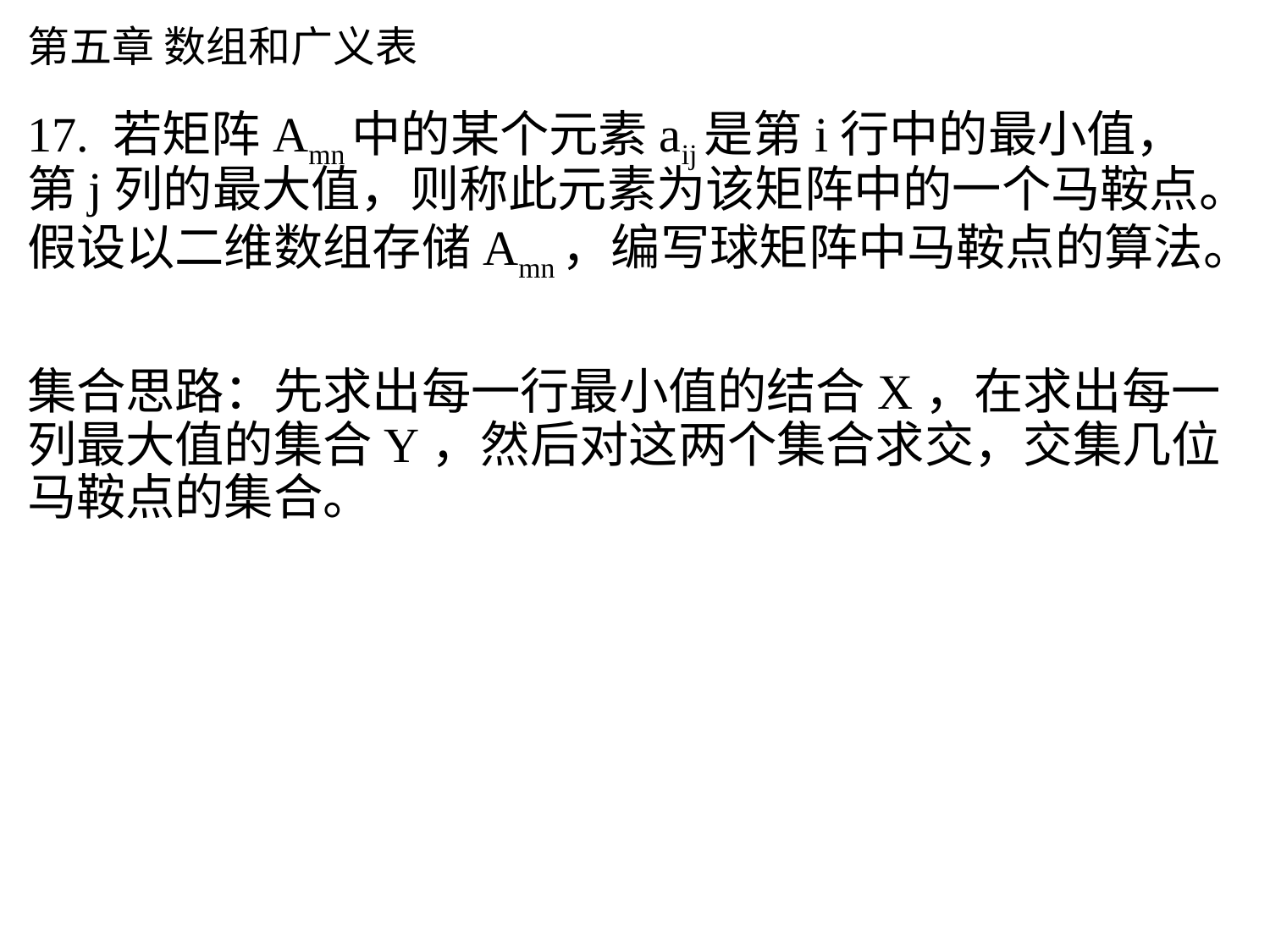

# 第五章 数组和广义表
17. 若矩阵Amn中的某个元素aij是第i行中的最小值，第j列的最大值，则称此元素为该矩阵中的一个马鞍点。假设以二维数组存储Amn，编写球矩阵中马鞍点的算法。

集合思路：先求出每一行最小值的结合X，在求出每一列最大值的集合Y，然后对这两个集合求交，交集几位马鞍点的集合。